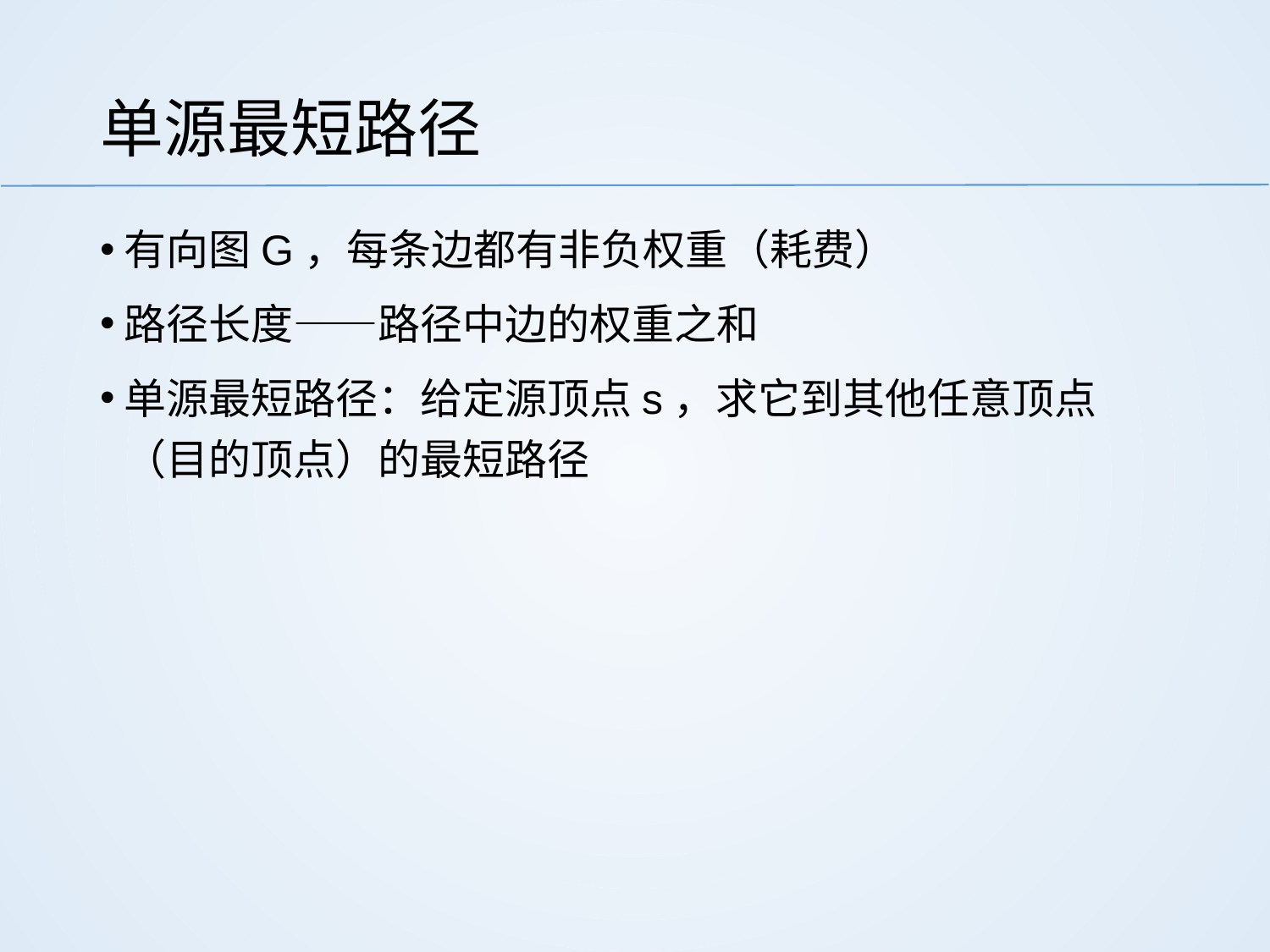

# 单源最短路径
有向图G，每条边都有非负权重（耗费）
路径长度——路径中边的权重之和
单源最短路径：给定源顶点s，求它到其他任意顶点（目的顶点）的最短路径
6